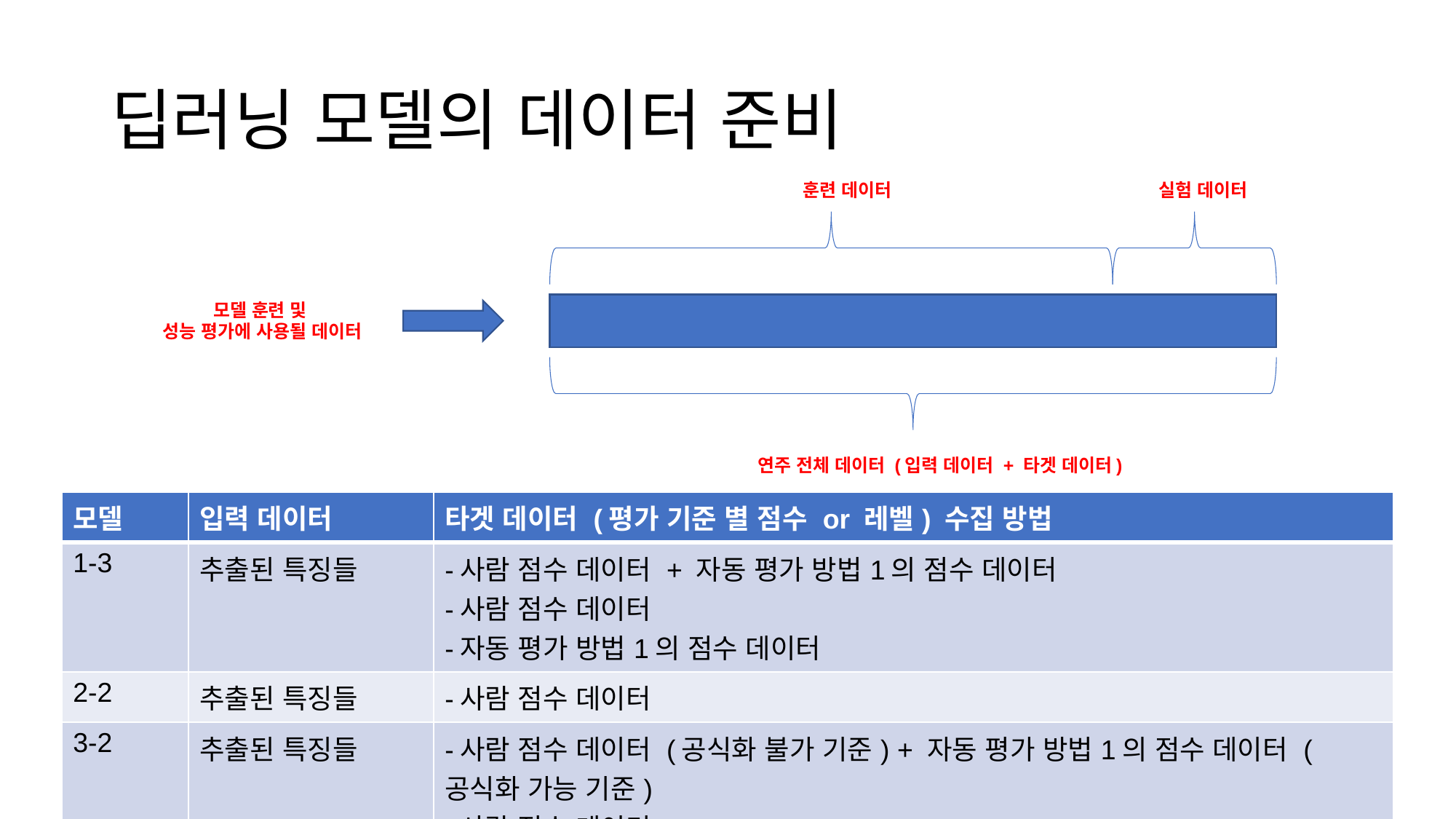

# 딥러닝 모델의 데이터 준비

훈련 데이터
실험 데이터
모델 훈련 및
성능 평가에 사용될 데이터

연주 전체 데이터 (입력 데이터 + 타겟 데이터)
| 모델 | 입력 데이터 | 타겟 데이터 (평가 기준 별 점수 or 레벨) 수집 방법 |
| --- | --- | --- |
| 1-3 | 추출된 특징들 | -사람 점수 데이터 + 자동 평가 방법1의 점수 데이터 -사람 점수 데이터 -자동 평가 방법1의 점수 데이터 |
| 2-2 | 추출된 특징들 | -사람 점수 데이터 |
| 3-2 | 추출된 특징들 | -사람 점수 데이터 (공식화 불가 기준) + 자동 평가 방법1의 점수 데이터 (공식화 가능 기준) -사람 점수 데이터 |